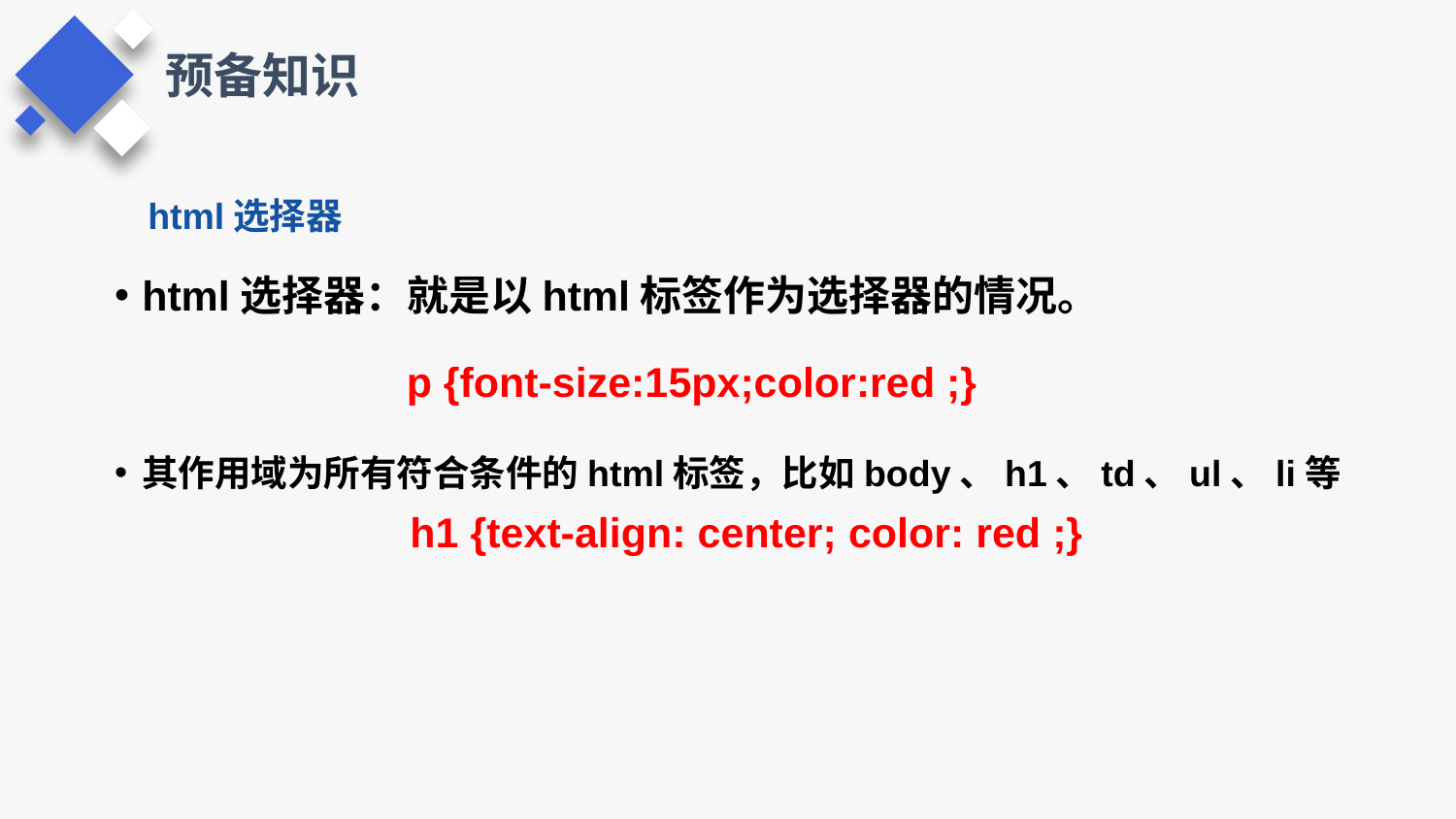

预备知识

# html选择器
html选择器：就是以html标签作为选择器的情况。

其作用域为所有符合条件的html标签，比如body、h1、td、ul、li等

	p {font-size:15px;color:red ;}
	h1 {text-align: center; color: red ;}